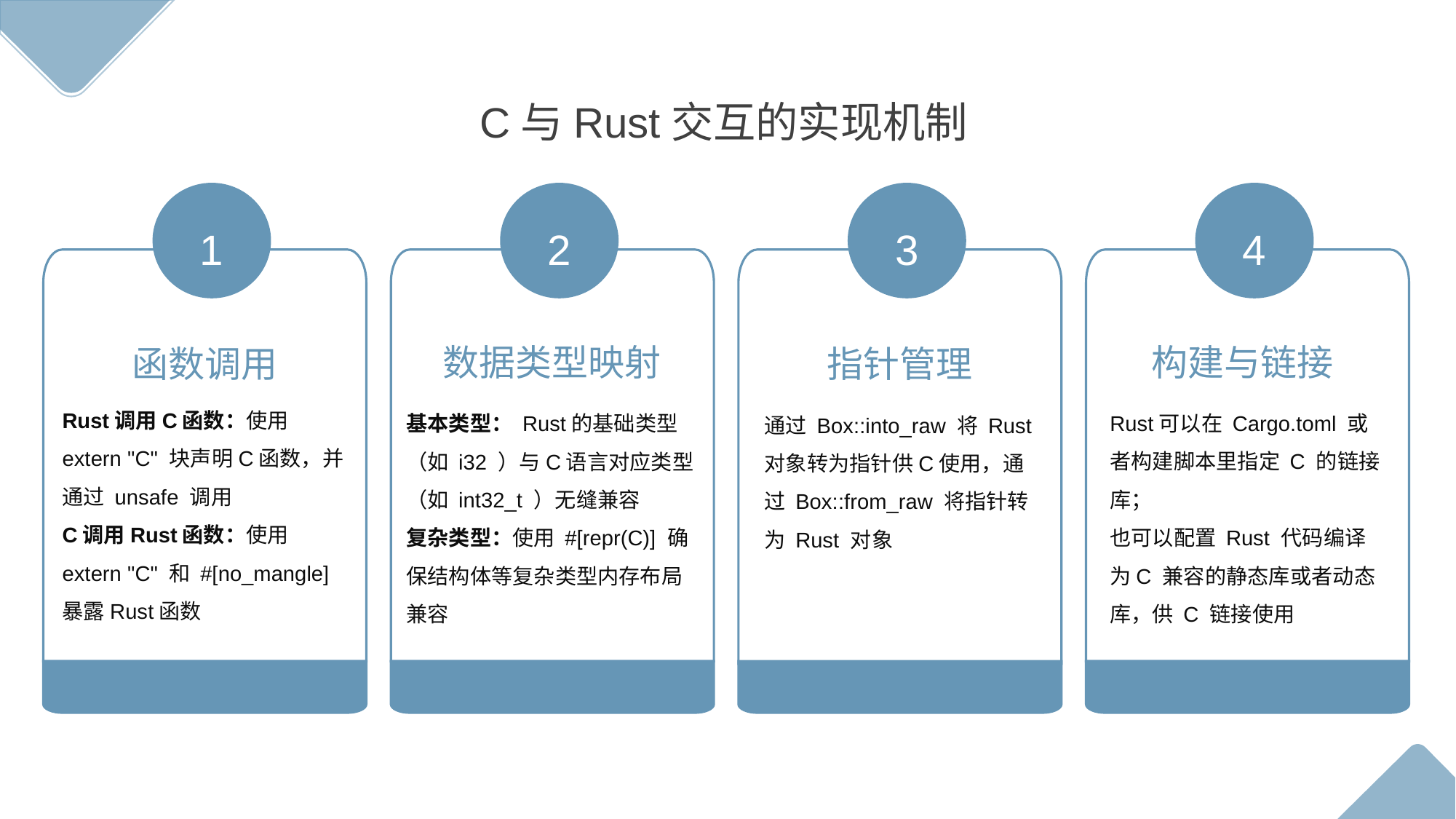

C与Rust交互的实现机制
1
2
3
4

数据类型映射
构建与链接
函数调用
指针管理
Rust调用C函数：使用 extern "C" 块声明C函数，并通过 unsafe 调用
C调用Rust函数：使用 extern "C" 和 #[no_mangle] 暴露Rust函数
Rust可以在 Cargo.toml 或者构建脚本里指定 C 的链接库；
也可以配置 Rust 代码编译为C 兼容的静态库或者动态库，供 C 链接使用
基本类型： Rust的基础类型（如 i32 ）与C语言对应类型（如 int32_t ）无缝兼容
复杂类型：使用 #[repr(C)] 确保结构体等复杂类型内存布局兼容
通过 Box::into_raw 将 Rust 对象转为指针供C使用，通过 Box::from_raw 将指针转为 Rust 对象